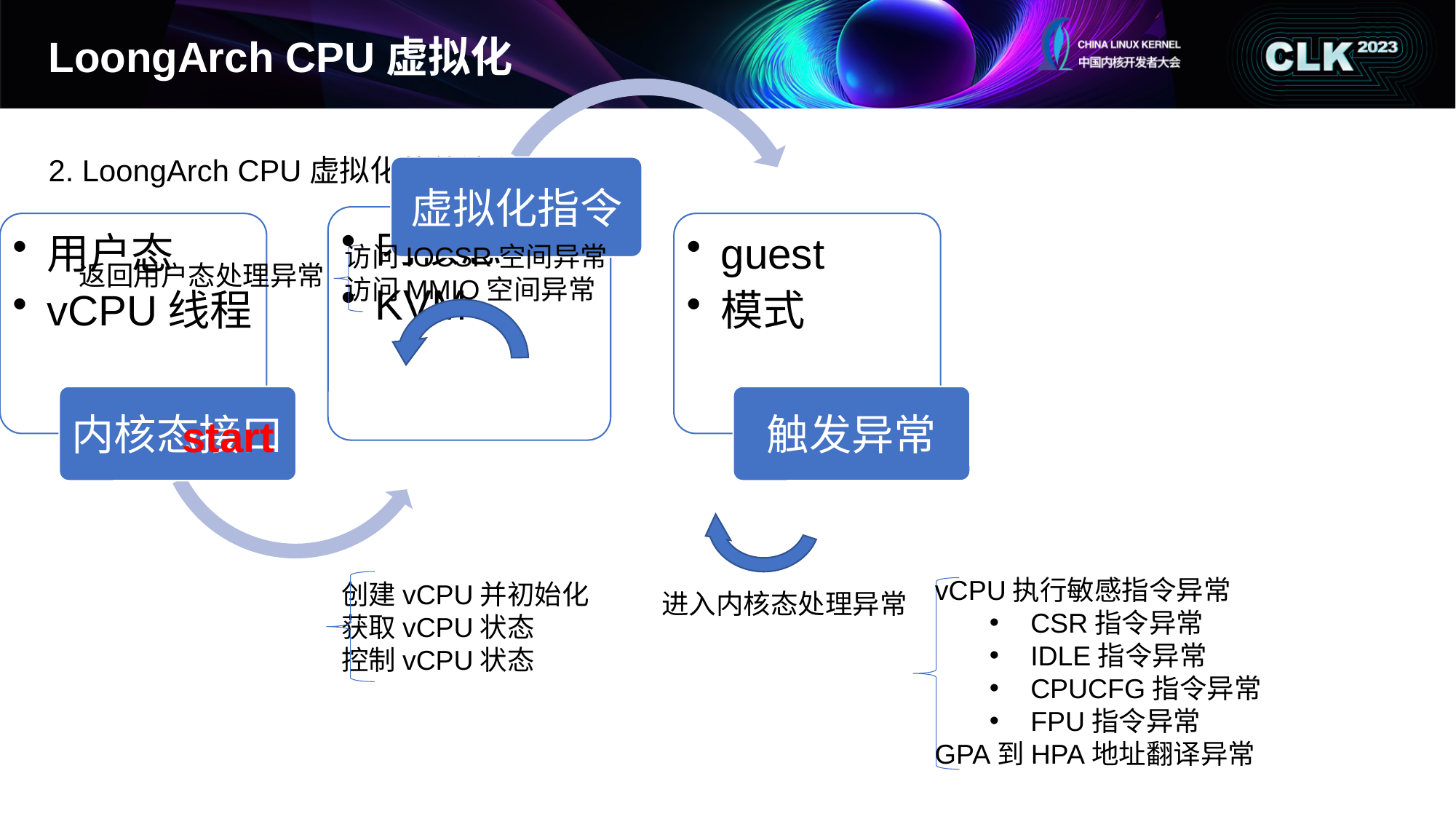

# LoongArch CPU虚拟化
2. LoongArch CPU虚拟化软件流程
用户态
vCPU线程
内核态接口
内核态
KVM
虚拟化指令
guest
模式
触发异常
访问IOCSR空间异常
访问MMIO空间异常

返回用户态处理异常

start

vCPU执行敏感指令异常
CSR指令异常
IDLE指令异常
CPUCFG指令异常
FPU指令异常
GPA到HPA地址翻译异常
创建vCPU并初始化
获取vCPU状态
控制vCPU状态

进入内核态处理异常